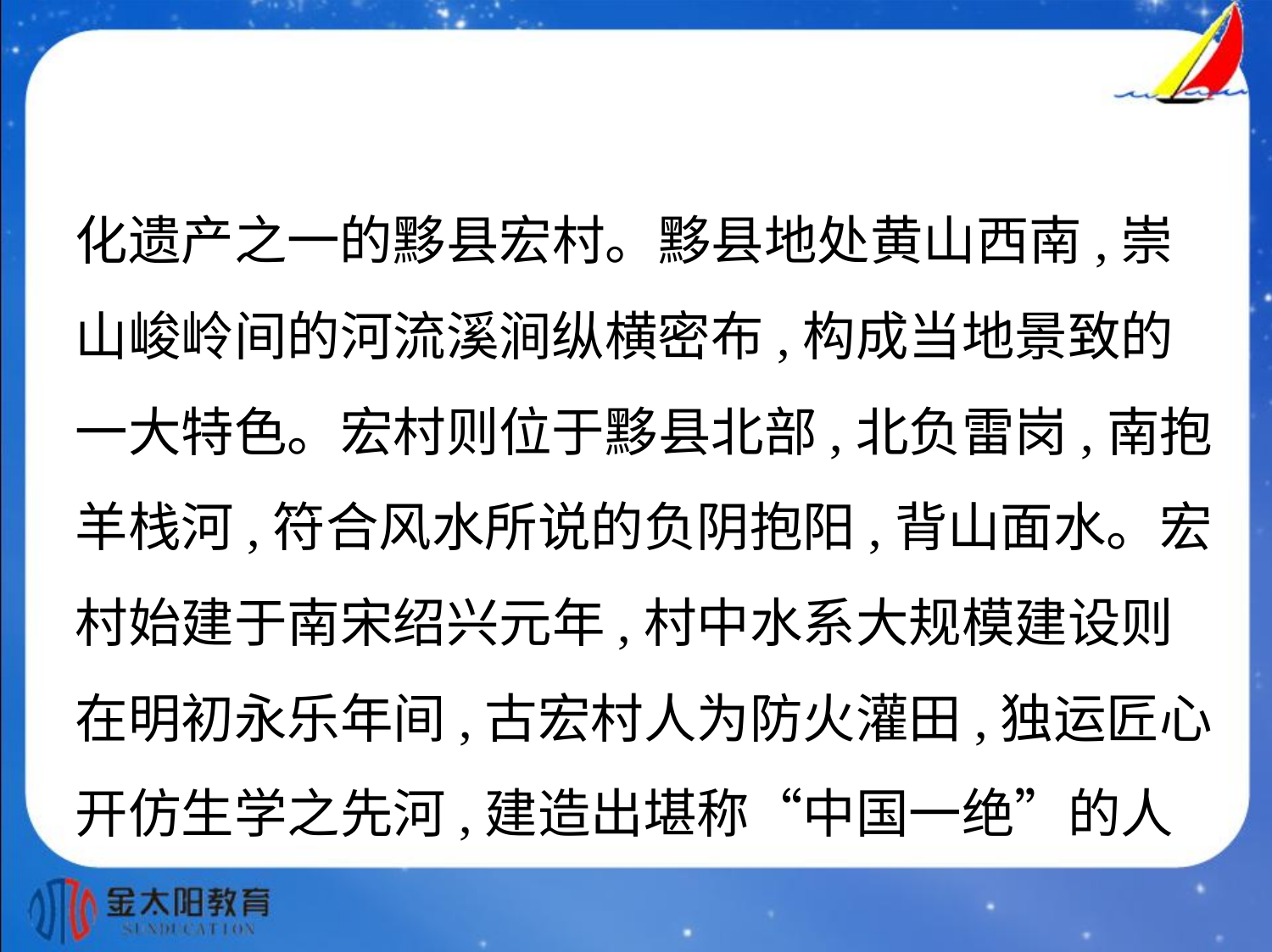

化遗产之一的黟县宏村。黟县地处黄山西南,崇
山峻岭间的河流溪涧纵横密布,构成当地景致的
一大特色。宏村则位于黟县北部,北负雷岗,南抱
羊栈河,符合风水所说的负阴抱阳,背山面水。宏
村始建于南宋绍兴元年,村中水系大规模建设则
在明初永乐年间,古宏村人为防火灌田,独运匠心
开仿生学之先河,建造出堪称“中国一绝”的人